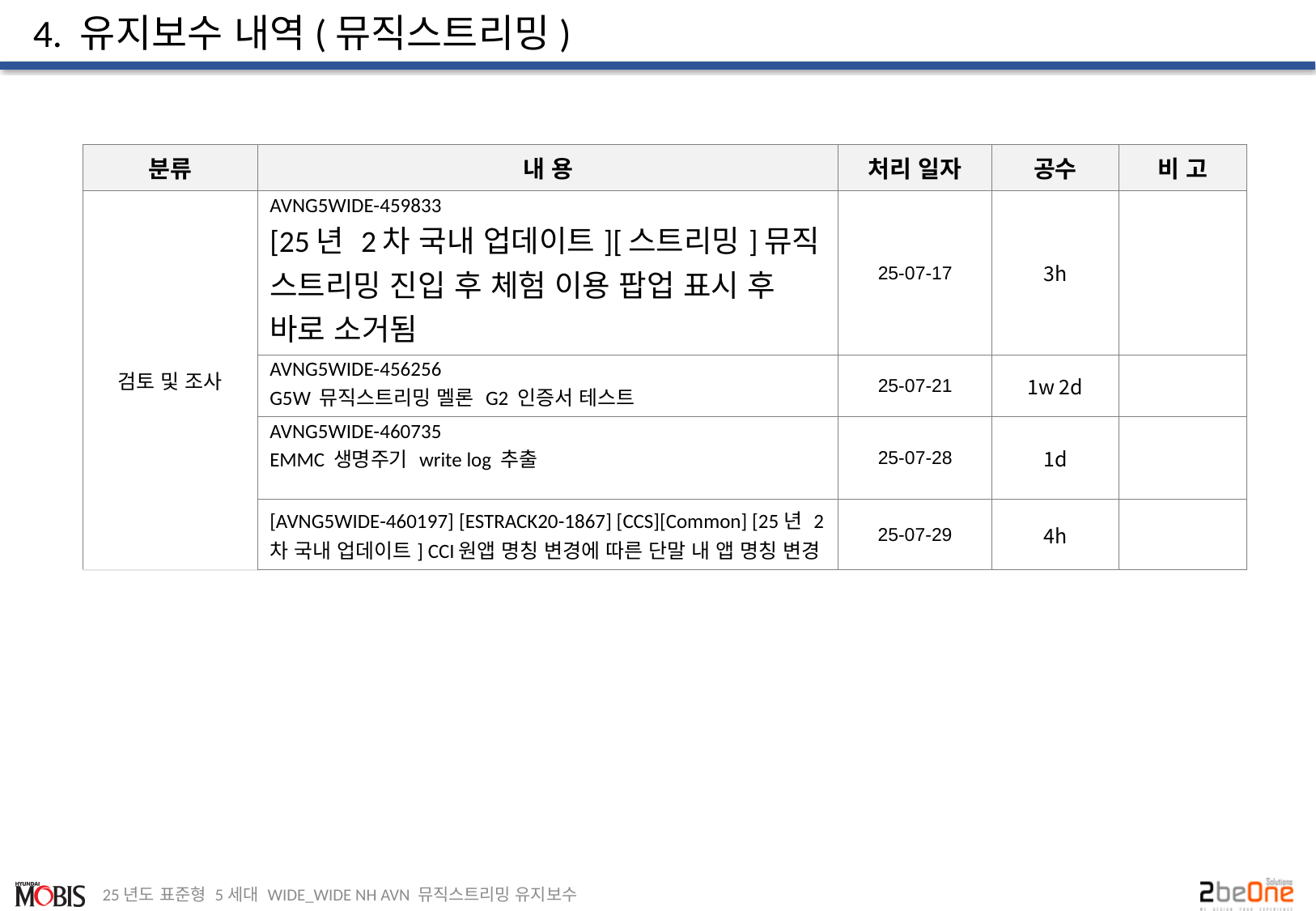

# 4. 유지보수 내역(뮤직스트리밍)
| 분류 | 내 용 | 처리 일자 | 공수 | 비 고 |
| --- | --- | --- | --- | --- |
| 검토 및 조사 | AVNG5WIDE-459833 [25년 2차 국내 업데이트][스트리밍]뮤직 스트리밍 진입 후 체험 이용 팝업 표시 후 바로 소거됨 | 25-07-17 | 3h |  |
|  | AVNG5WIDE-456256 G5W 뮤직스트리밍 멜론 G2 인증서 테스트 | 25-07-21 | 1w 2d |  |
|  | AVNG5WIDE-460735 EMMC 생명주기 write log 추출 | 25-07-28 | 1d |  |
|  | [AVNG5WIDE-460197] [ESTRACK20-1867] [CCS][Common] [25년 2차 국내 업데이트] CCI원앱 명칭 변경에 따른 단말 내 앱 명칭 변경 | 25-07-29 | 4h |  |
25년도 표준형 5세대 WIDE_WIDE NH AVN 뮤직스트리밍 유지보수